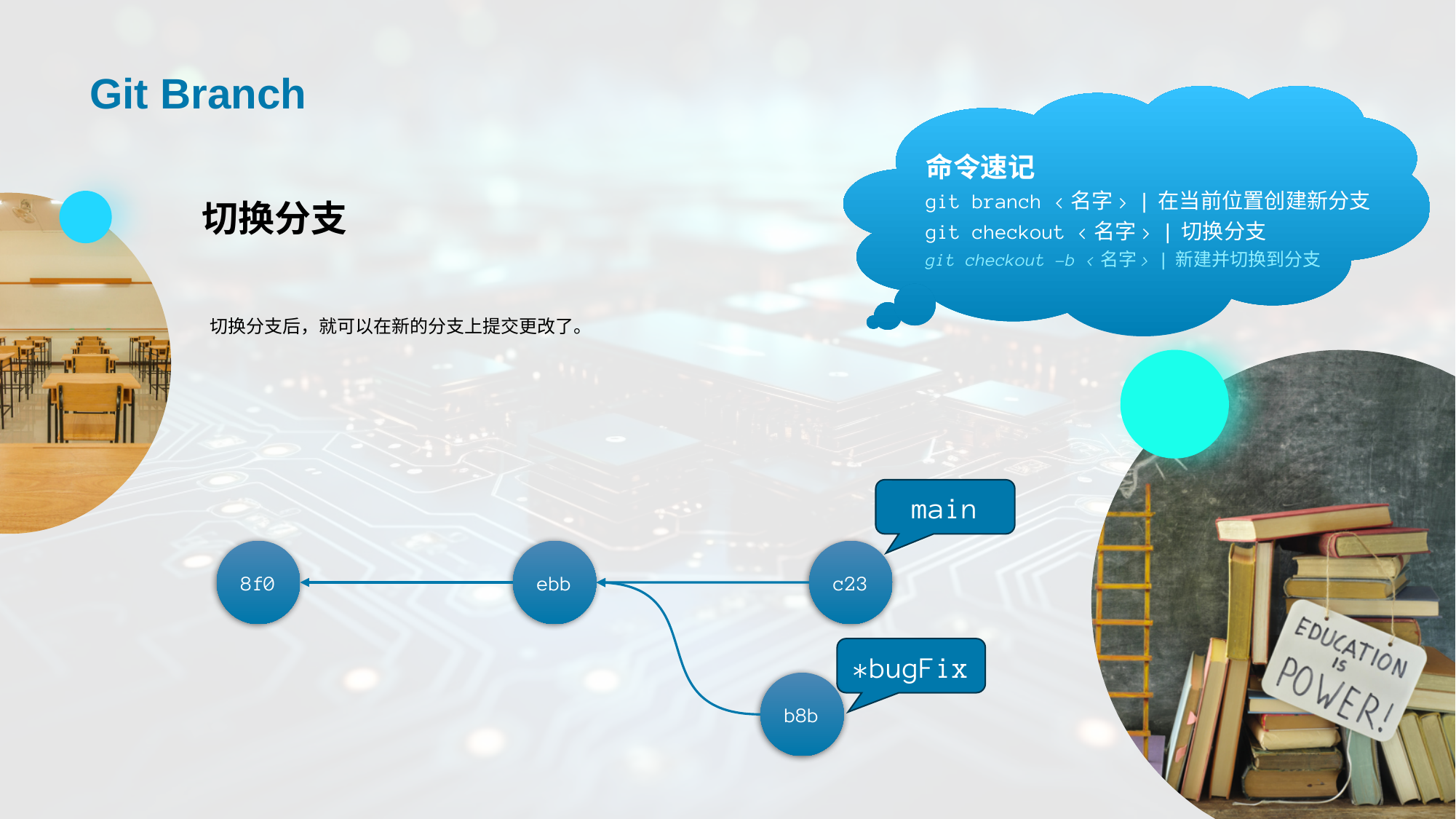

# Git Branch

命令速记
git branch <名字> | 在当前位置创建新分支
git checkout <名字> | 切换分支
git checkout –b <名字> | 新建并切换到分支
切换分支

切换分支后，就可以在新的分支上提交更改了。

main
8f0
ebb
c23
*bugFix
b8b